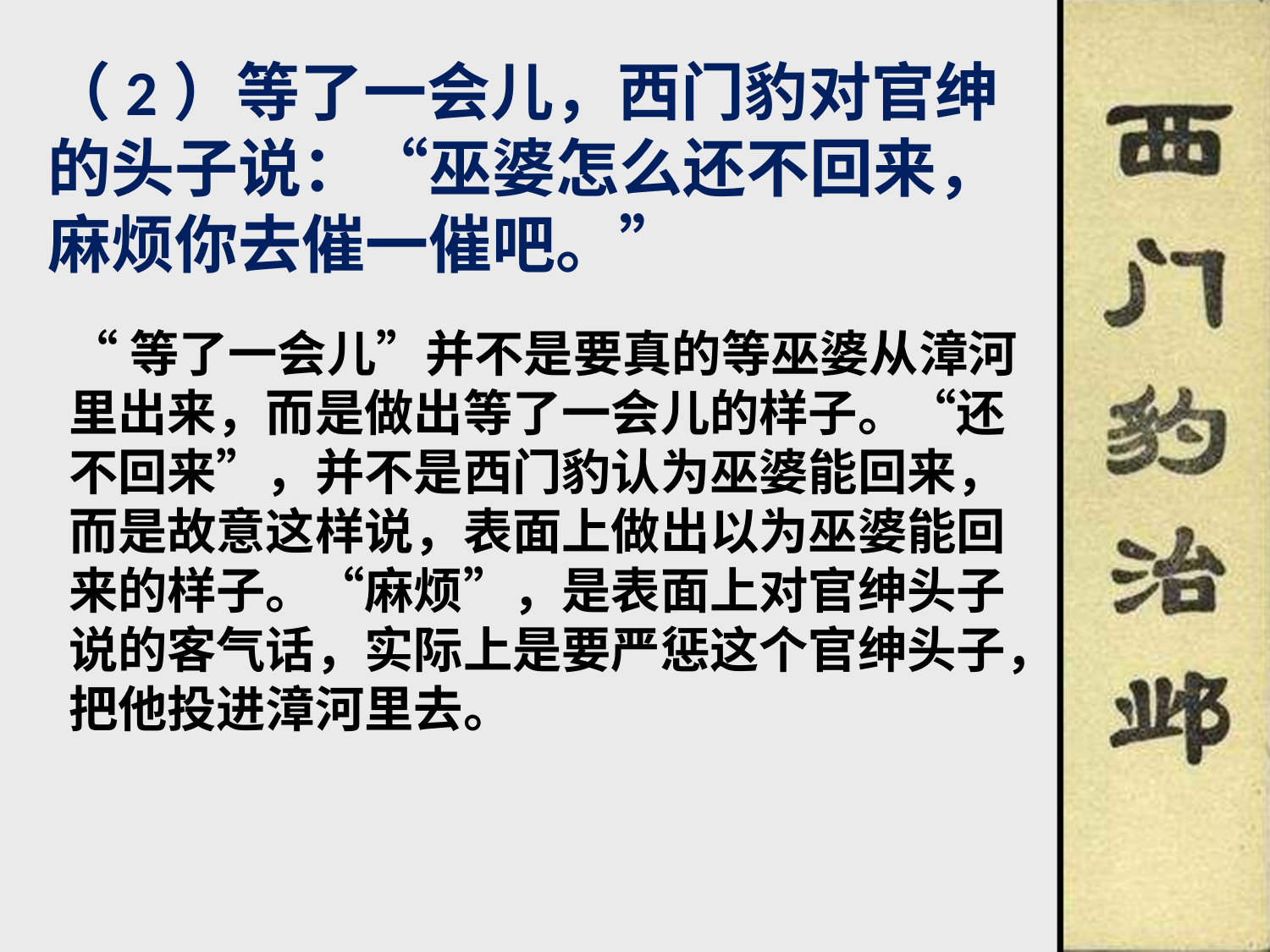

（2）等了一会儿，西门豹对官绅的头子说：“巫婆怎么还不回来，麻烦你去催一催吧。”
“等了一会儿”并不是要真的等巫婆从漳河里出来，而是做出等了一会儿的样子。“还不回来”，并不是西门豹认为巫婆能回来，而是故意这样说，表面上做出以为巫婆能回来的样子。“麻烦”，是表面上对官绅头子说的客气话，实际上是要严惩这个官绅头子，把他投进漳河里去。